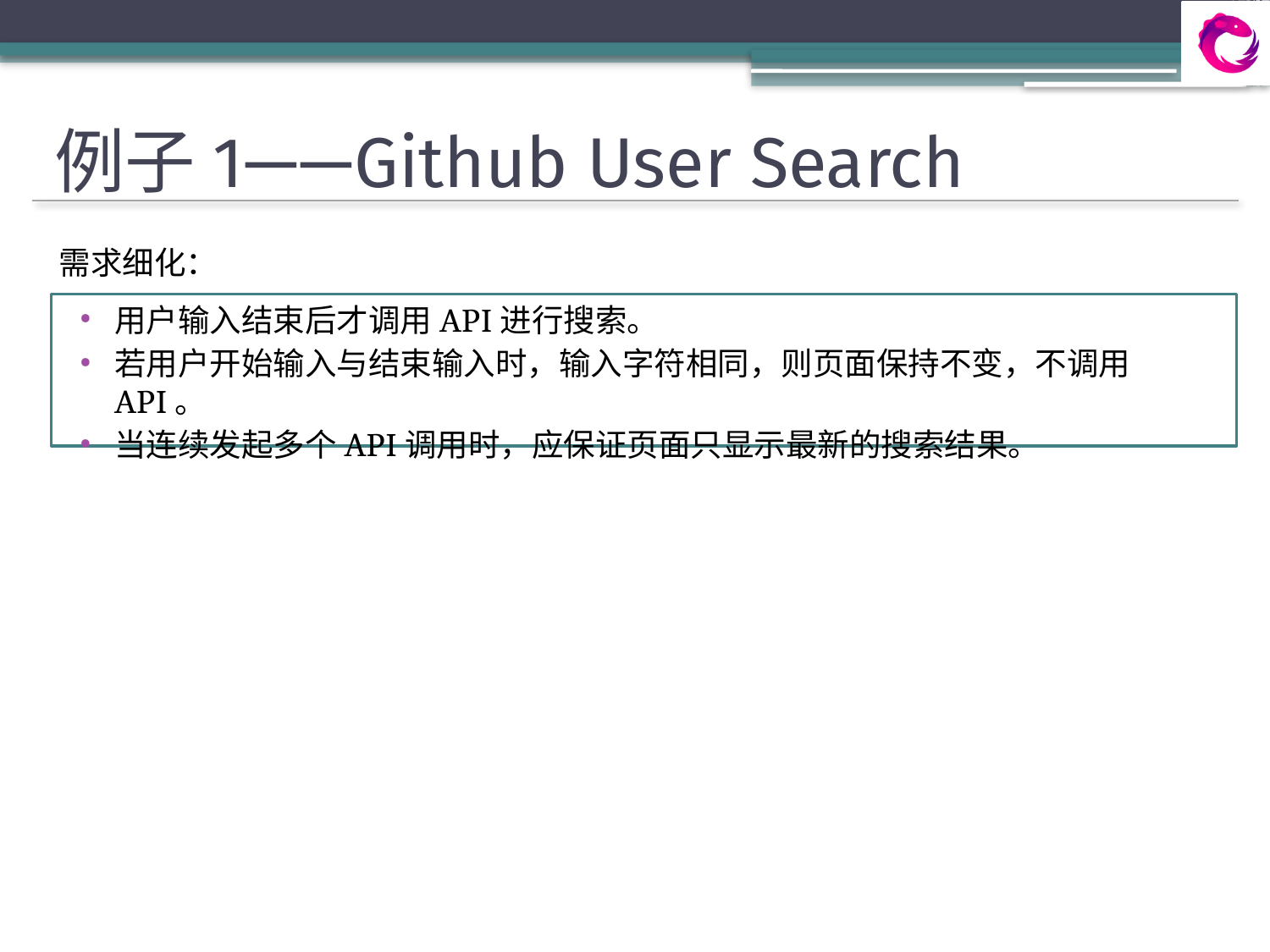

# 例子1——Github User Search
需求细化：
用户输入结束后才调用API进行搜索。
若用户开始输入与结束输入时，输入字符相同，则页面保持不变，不调用API。
当连续发起多个API调用时，应保证页面只显示最新的搜索结果。